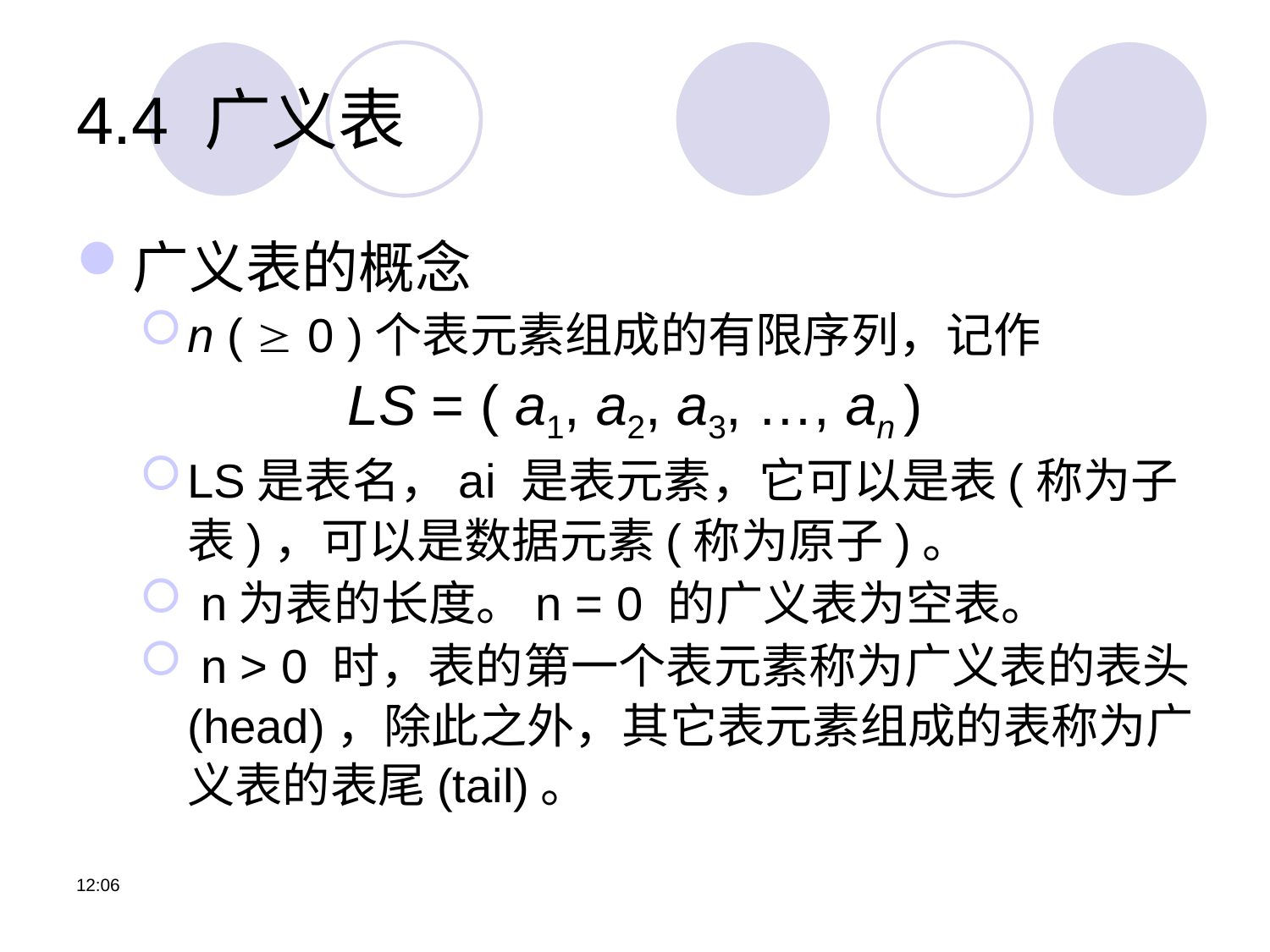

# 4.4 广义表
广义表的概念
n ( ≥ 0 )个表元素组成的有限序列，记作
LS = ( a1, a2, a3, …, an )
LS是表名，ai 是表元素，它可以是表(称为子表)，可以是数据元素(称为原子)。
 n为表的长度。n = 0 的广义表为空表。
 n > 0 时，表的第一个表元素称为广义表的表头(head)，除此之外，其它表元素组成的表称为广义表的表尾(tail)。
12:06